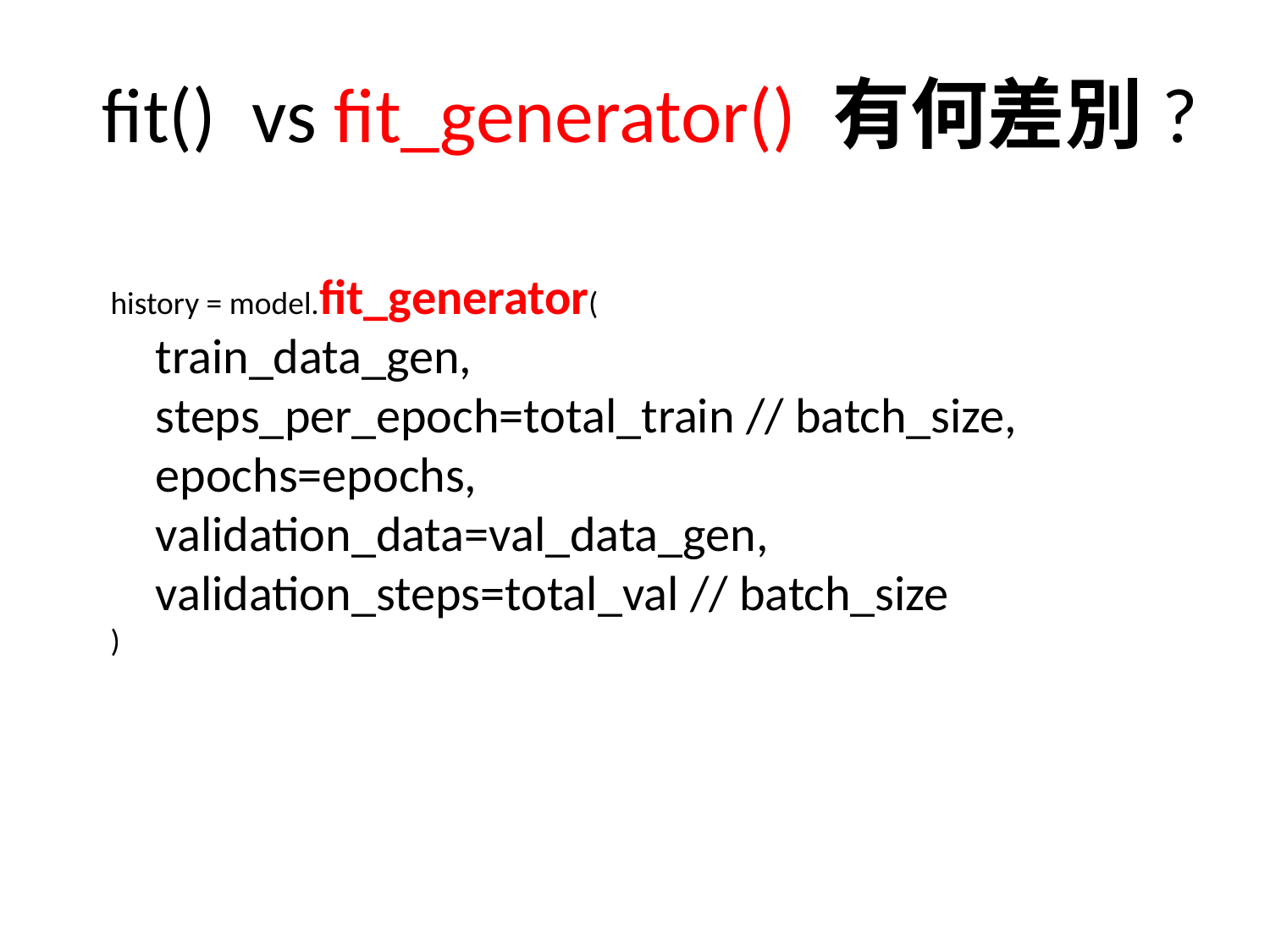

# fit()  vs fit_generator() 有何差別?
history = model.fit_generator(
    train_data_gen,
    steps_per_epoch=total_train // batch_size,
    epochs=epochs,
    validation_data=val_data_gen,
    validation_steps=total_val // batch_size
)